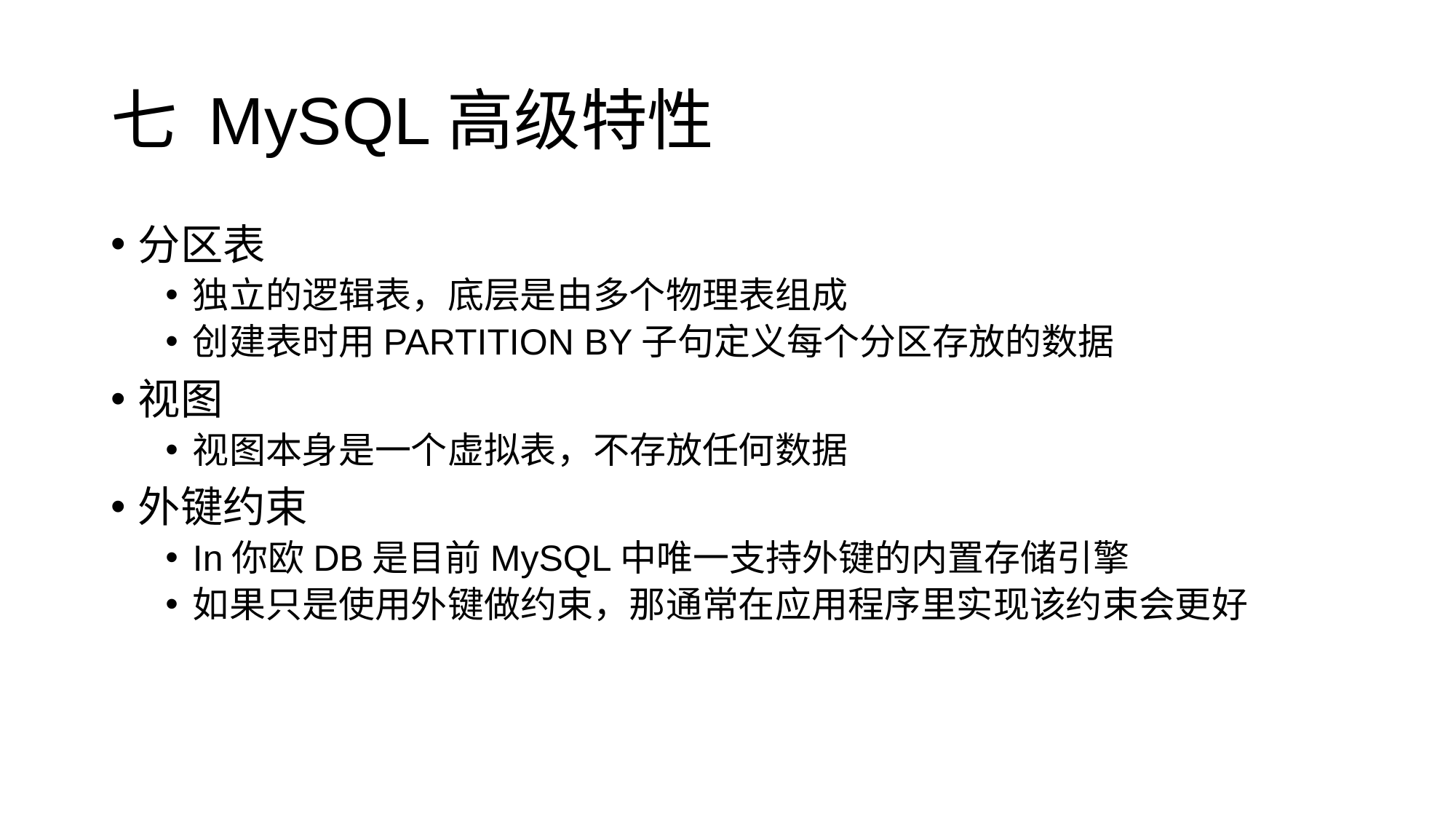

# 七 MySQL高级特性
分区表
独立的逻辑表，底层是由多个物理表组成
创建表时用PARTITION BY子句定义每个分区存放的数据
视图
视图本身是一个虚拟表，不存放任何数据
外键约束
In你欧DB是目前MySQL中唯一支持外键的内置存储引擎
如果只是使用外键做约束，那通常在应用程序里实现该约束会更好